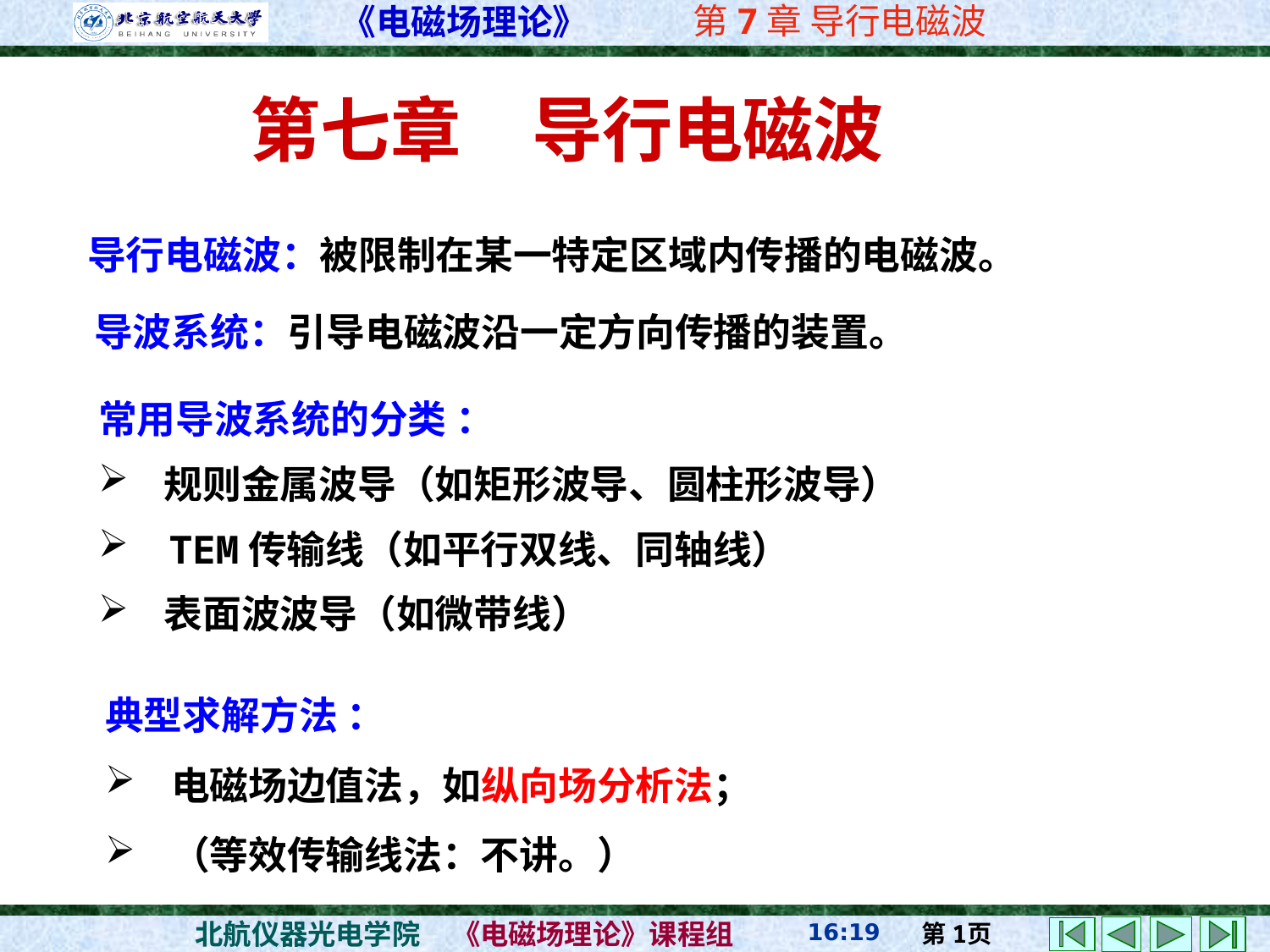

第七章　导行电磁波
导行电磁波：被限制在某一特定区域内传播的电磁波。
导波系统：引导电磁波沿一定方向传播的装置。
常用导波系统的分类 ：
 规则金属波导（如矩形波导、圆柱形波导）
 TEM传输线（如平行双线、同轴线）
 表面波波导（如微带线）
典型求解方法 ：
 电磁场边值法，如纵向场分析法；
 （等效传输线法：不讲。）